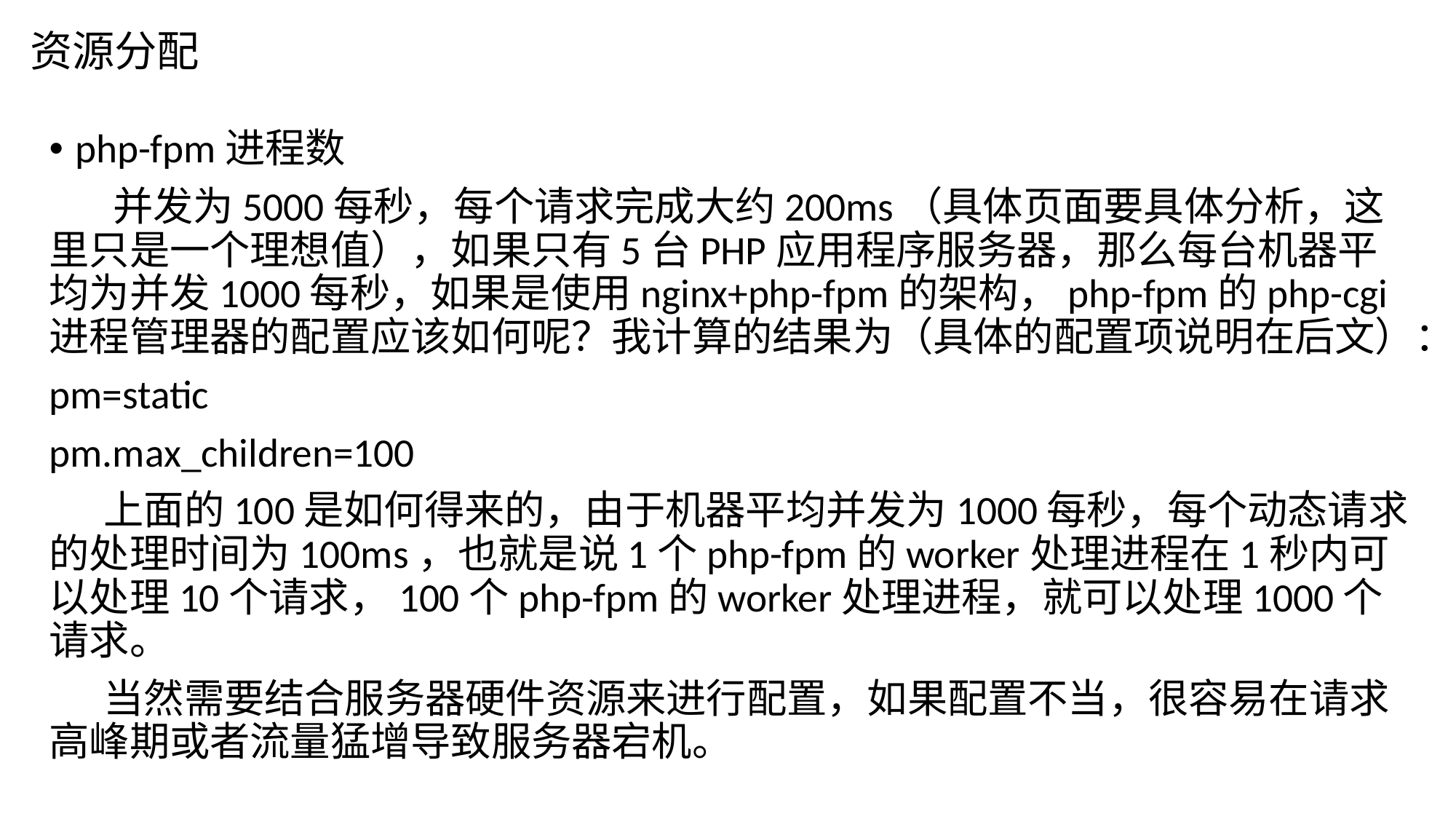

# 资源分配
php-fpm进程数
      并发为5000每秒，每个请求完成大约200ms（具体页面要具体分析，这里只是一个理想值），如果只有5台PHP应用程序服务器，那么每台机器平均为并发1000每秒，如果是使用nginx+php-fpm的架构，php-fpm的php-cgi进程管理器的配置应该如何呢？我计算的结果为（具体的配置项说明在后文）：
pm=static
pm.max_children=100
     上面的100是如何得来的，由于机器平均并发为1000每秒，每个动态请求的处理时间为100ms，也就是说1个php-fpm的worker处理进程在1秒内可以处理10个请求，100个php-fpm的worker处理进程，就可以处理1000个请求。
     当然需要结合服务器硬件资源来进行配置，如果配置不当，很容易在请求高峰期或者流量猛增导致服务器宕机。